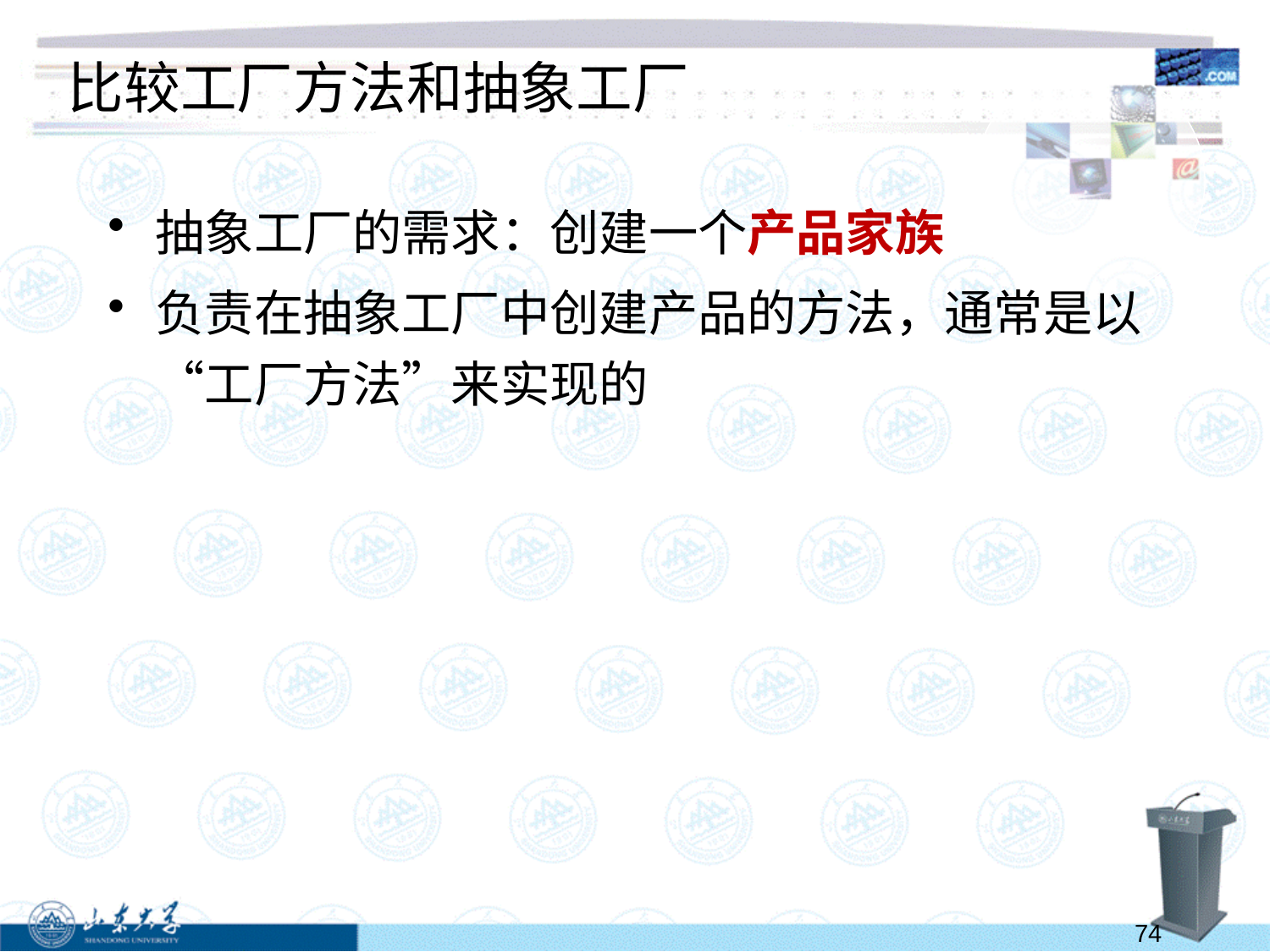

# 比较工厂方法和抽象工厂
抽象工厂的需求：创建一个产品家族
负责在抽象工厂中创建产品的方法，通常是以“工厂方法”来实现的
74